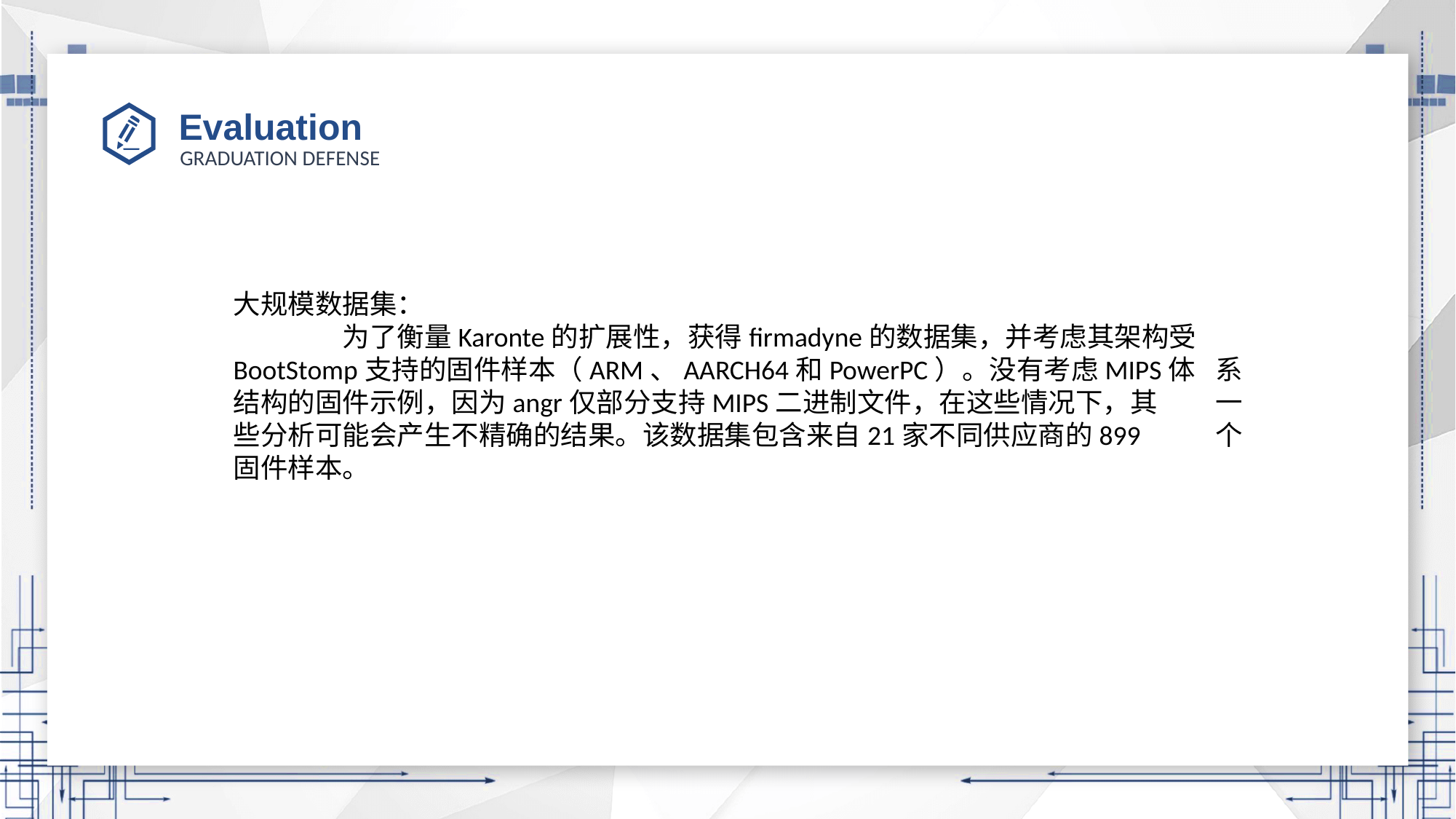

# Evaluation
大规模数据集：
	为了衡量Karonte的扩展性，获得firmadyne的数据集，并考虑其架构受	BootStomp支持的固件样本（ARM、AARCH64和PowerPC）。没有考虑MIPS体	系结构的固件示例，因为angr仅部分支持MIPS二进制文件，在这些情况下，其	一些分析可能会产生不精确的结果。该数据集包含来自21家不同供应商的899	个固件样本。